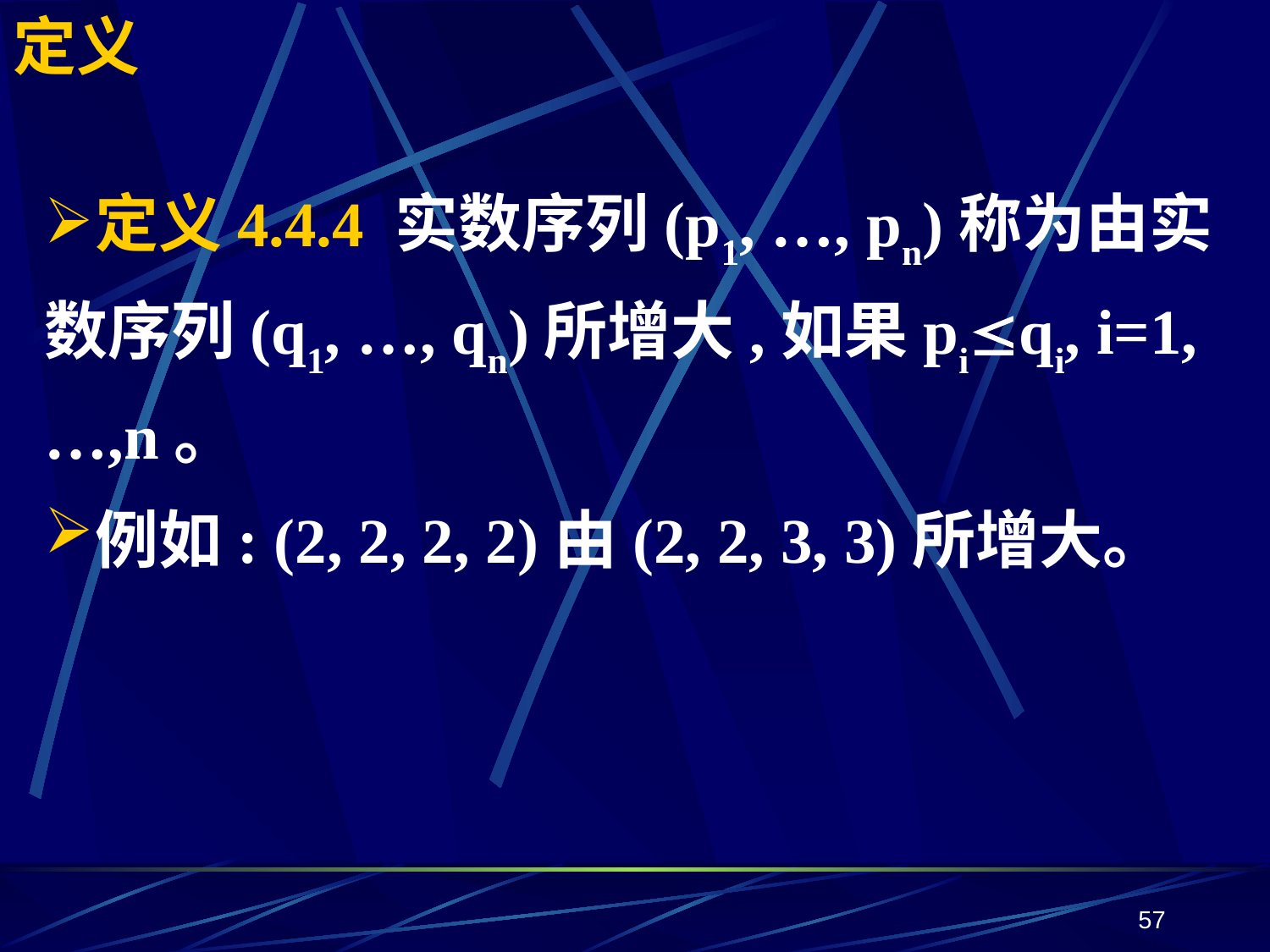

# 定义
定义4.4.4 实数序列(p1, …, pn)称为由实数序列(q1, …, qn)所增大,如果pi≤qi, i=1,…,n。
例如: (2, 2, 2, 2)由(2, 2, 3, 3)所增大。

57